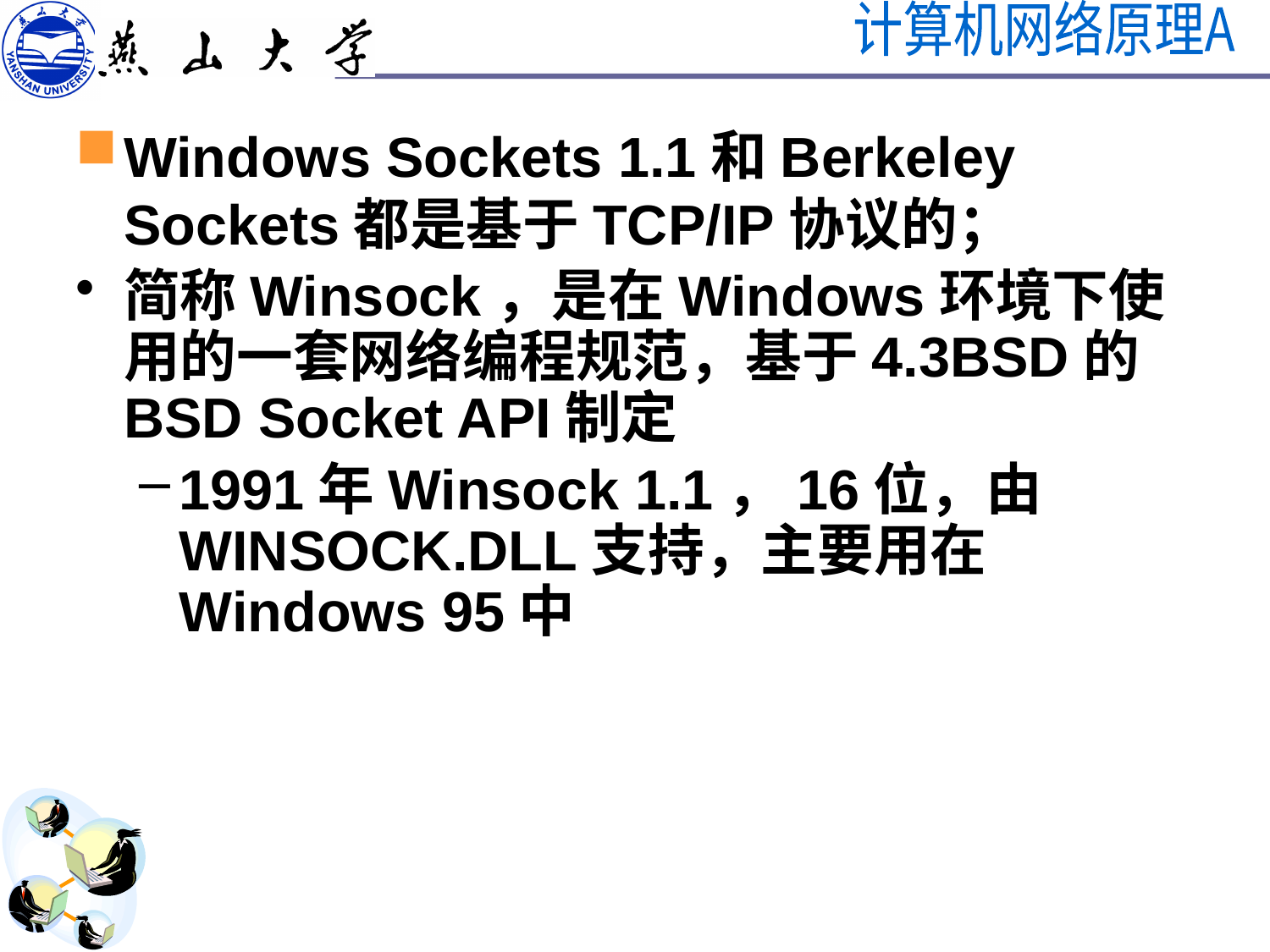

Windows Sockets 1.1和Berkeley Sockets都是基于TCP/IP协议的；
简称Winsock，是在Windows环境下使用的一套网络编程规范，基于4.3BSD的BSD Socket API制定
1991年Winsock 1.1，16位，由WINSOCK.DLL支持，主要用在Windows 95中

35